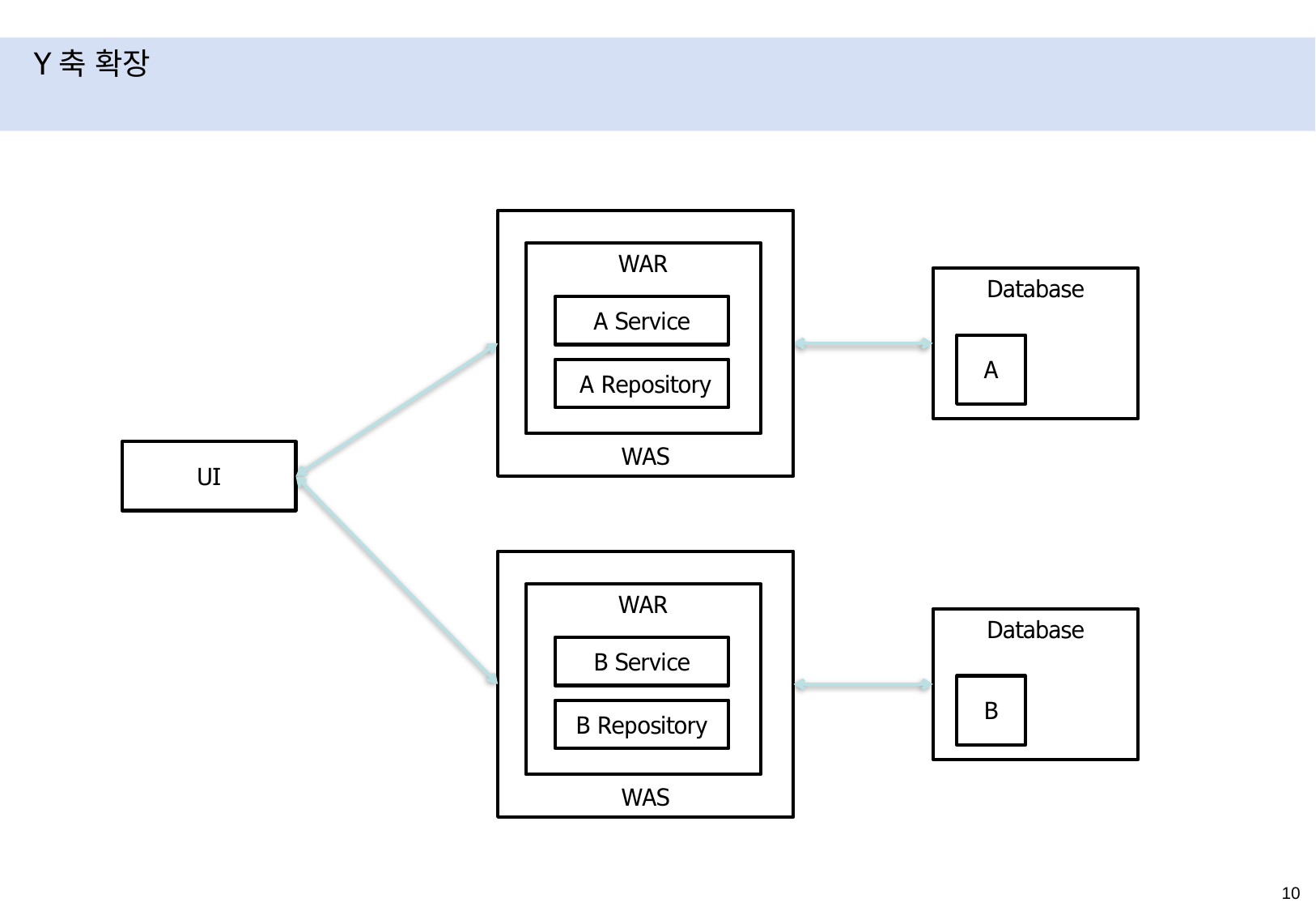

# Y축 확장
WAS
WAR
Database
A Service
A
 A Repository
UI
WAS
WAR
Database
B Service
B
B Repository